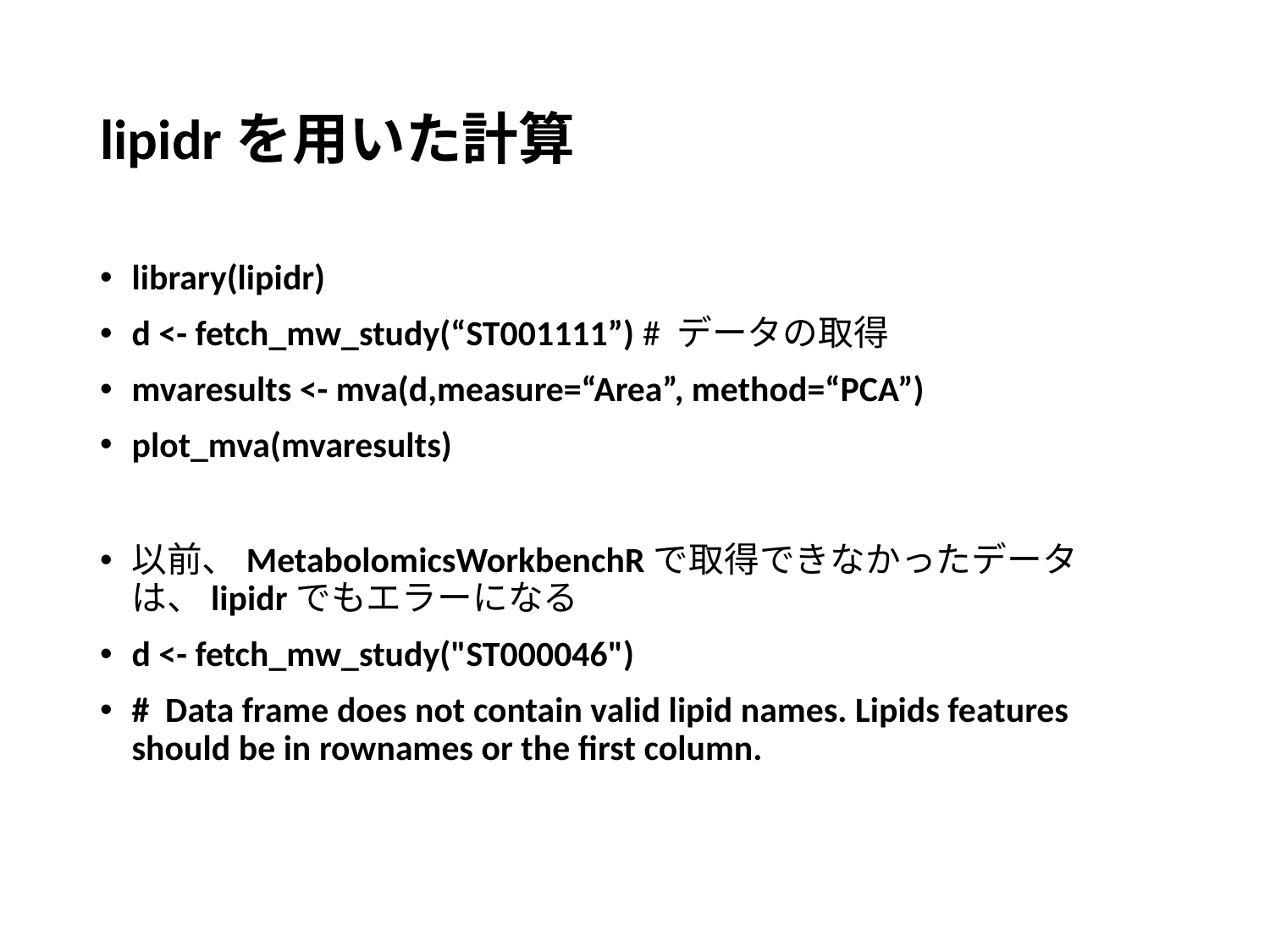

# lipidrを用いた計算
library(lipidr)
d <- fetch_mw_study(“ST001111”) # データの取得
mvaresults <- mva(d,measure=“Area”, method=“PCA”)
plot_mva(mvaresults)

以前、MetabolomicsWorkbenchRで取得できなかったデータは、lipidrでもエラーになる
d <- fetch_mw_study("ST000046")
#  Data frame does not contain valid lipid names. Lipids features should be in rownames or the first column.